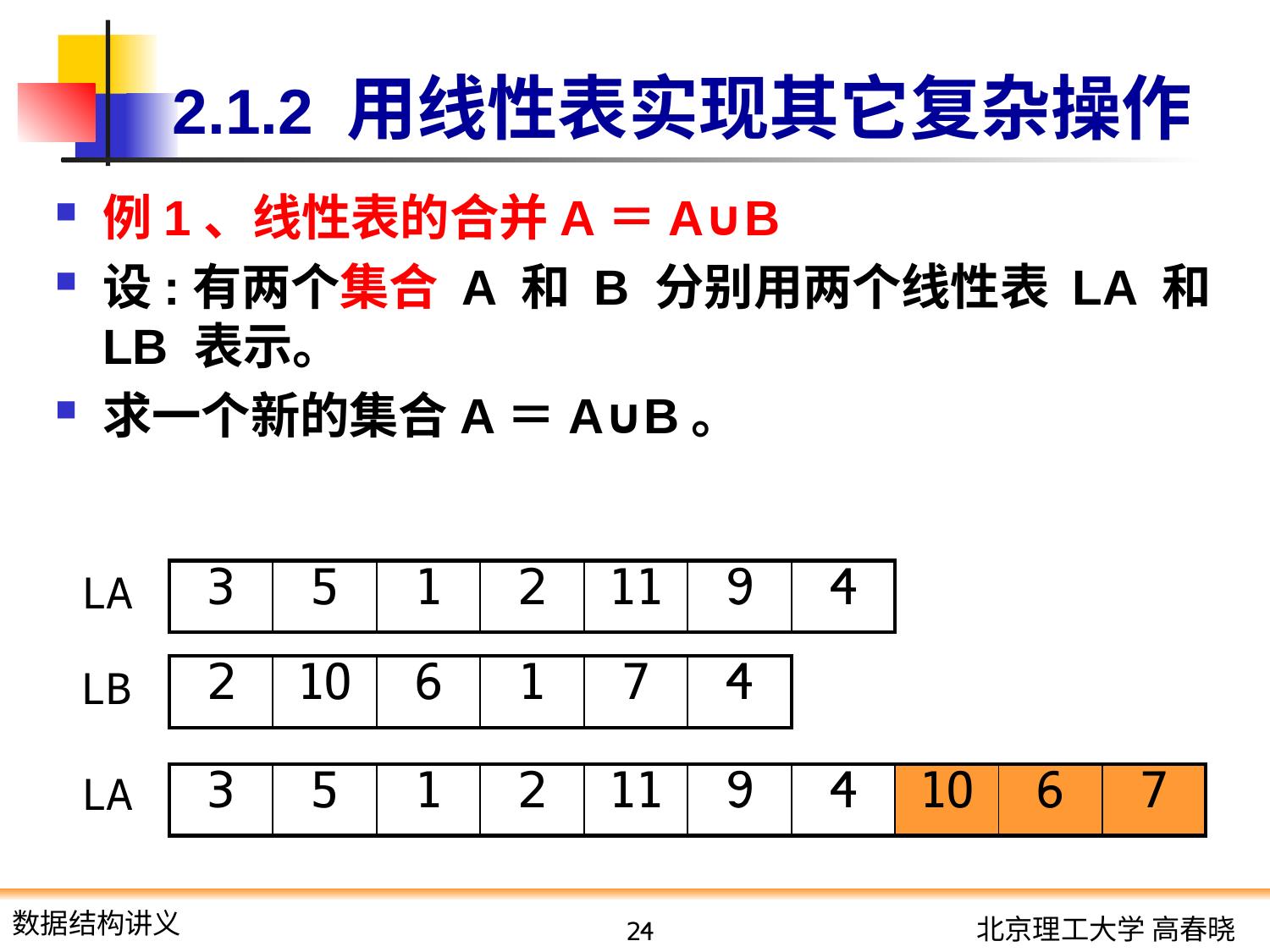

# 2.1.2 用线性表实现其它复杂操作
例1、线性表的合并A＝A∪B
设:有两个集合 A 和 B 分别用两个线性表 LA 和 LB 表示。
求一个新的集合A＝A∪B。

LA
| 3 | 5 | 1 | 2 | 11 | 9 | 4 |
| --- | --- | --- | --- | --- | --- | --- |
LB
| 2 | 10 | 6 | 1 | 7 | 4 |
| --- | --- | --- | --- | --- | --- |
LA
| 3 | 5 | 1 | 2 | 11 | 9 | 4 | 10 | 6 | 7 |
| --- | --- | --- | --- | --- | --- | --- | --- | --- | --- |
24